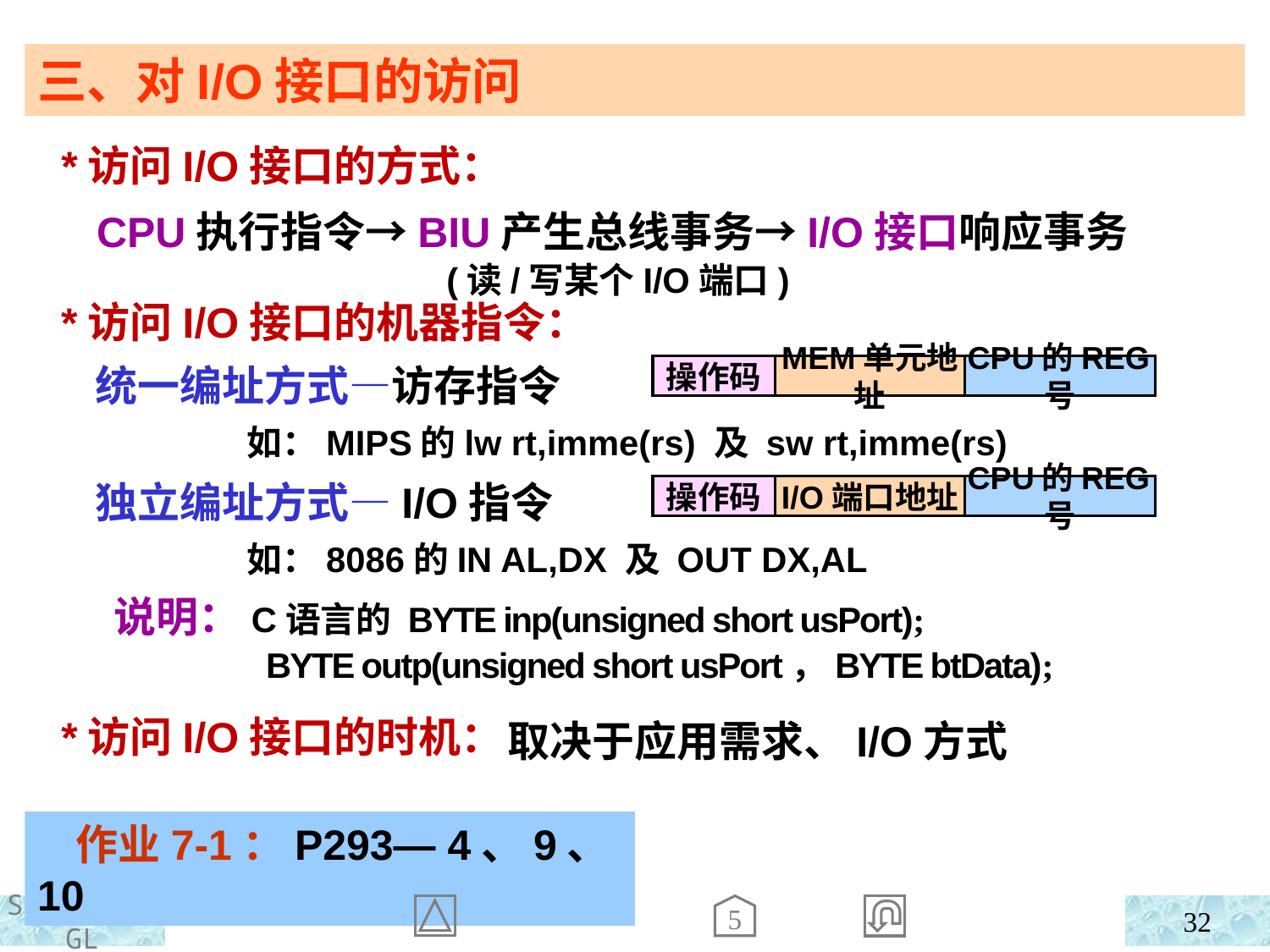

三、对I/O接口的访问
  *访问I/O接口的方式：

  *访问I/O接口的时机：
     CPU执行指令→BIU产生总线事务→I/O接口响应事务
                                          (读/写某个I/O端口)
  *访问I/O接口的机器指令：
     统一编址方式—访存指令
                         如：MIPS的lw rt,imme(rs) 及 sw rt,imme(rs)
     独立编址方式—I/O指令
                         如：8086的IN AL,DX 及 OUT DX,AL
操作码
MEM单元地址
CPU的REG号
操作码
I/O端口地址
CPU的REG号
       说明：C语言的 BYTE inp(unsigned short usPort);
                        BYTE outp(unsigned short usPort，BYTE btData);
取决于应用需求、I/O方式
   作业7-1：P293— 4、9、10

5

32